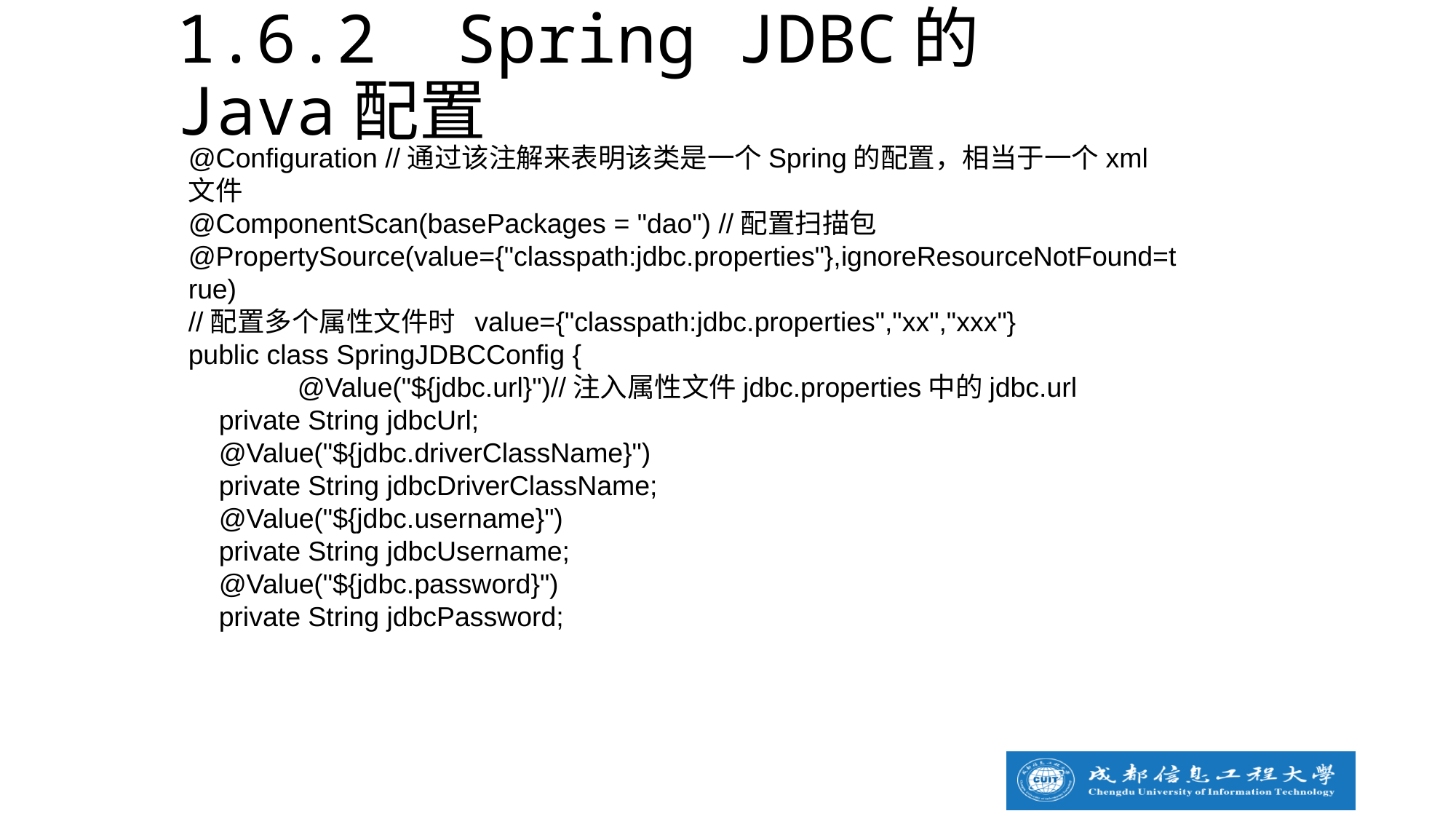

1.6.2  Spring JDBC的Java配置
@Configuration //通过该注解来表明该类是一个Spring的配置，相当于一个xml文件
@ComponentScan(basePackages = "dao") //配置扫描包
@PropertySource(value={"classpath:jdbc.properties"},ignoreResourceNotFound=true)
//配置多个属性文件时  value={"classpath:jdbc.properties","xx","xxx"}
public class SpringJDBCConfig {
	@Value("${jdbc.url}")//注入属性文件jdbc.properties中的jdbc.url
    private String jdbcUrl;
    @Value("${jdbc.driverClassName}")
    private String jdbcDriverClassName;
    @Value("${jdbc.username}")
    private String jdbcUsername;
    @Value("${jdbc.password}")
    private String jdbcPassword;